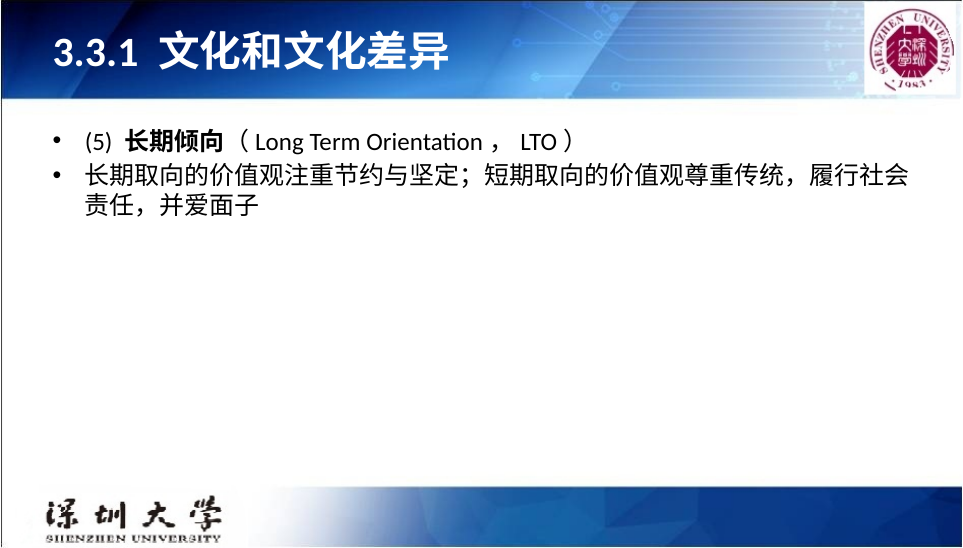

# 3.3.1 文化和文化差异
(5) 长期倾向（Long Term Orientation，LTO）
长期取向的价值观注重节约与坚定；短期取向的价值观尊重传统，履行社会责任，并爱面子
118